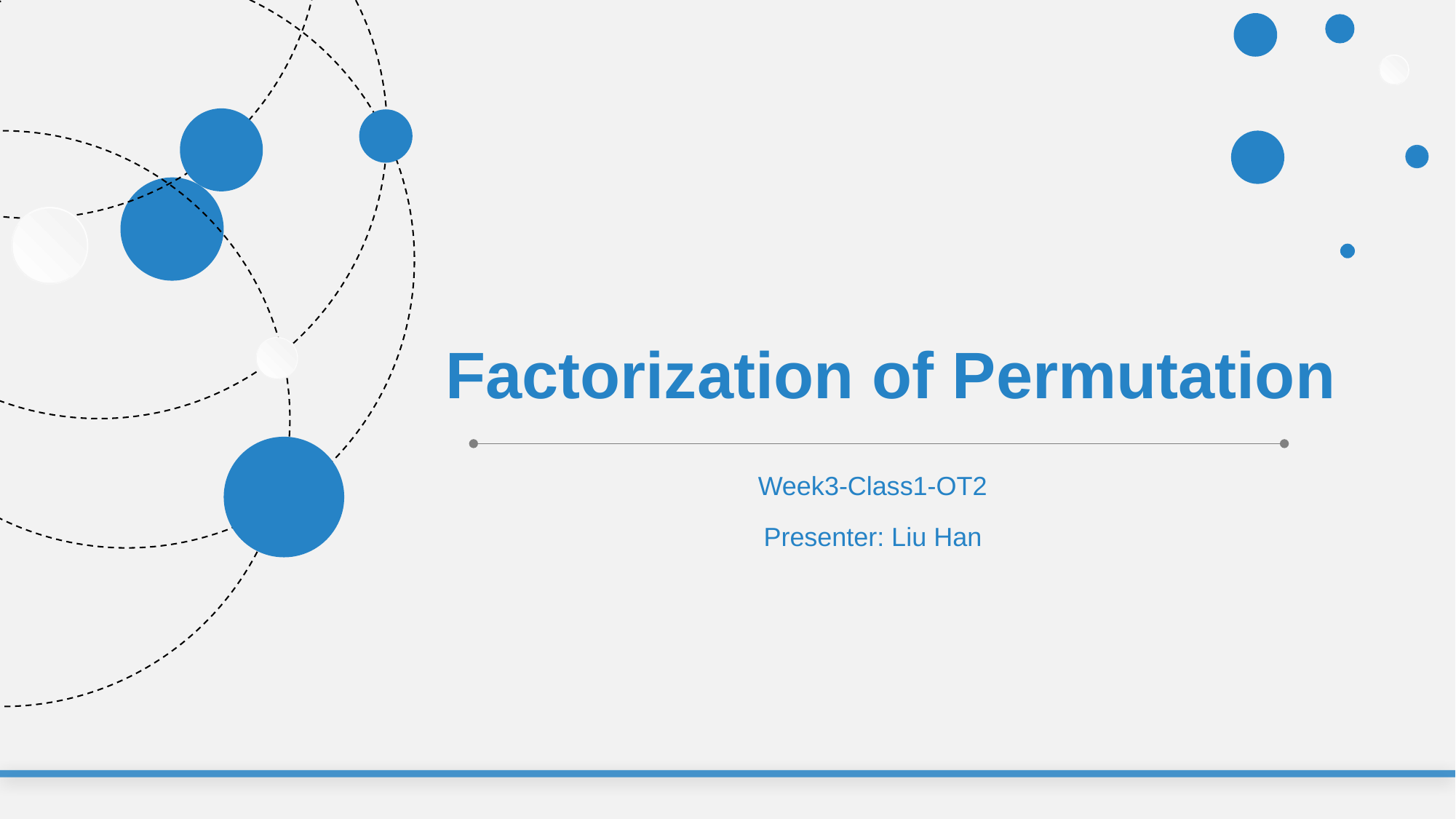

Factorization of Permutation

Week3-Class1-OT2
Presenter: Liu Han

延迟符
延迟符